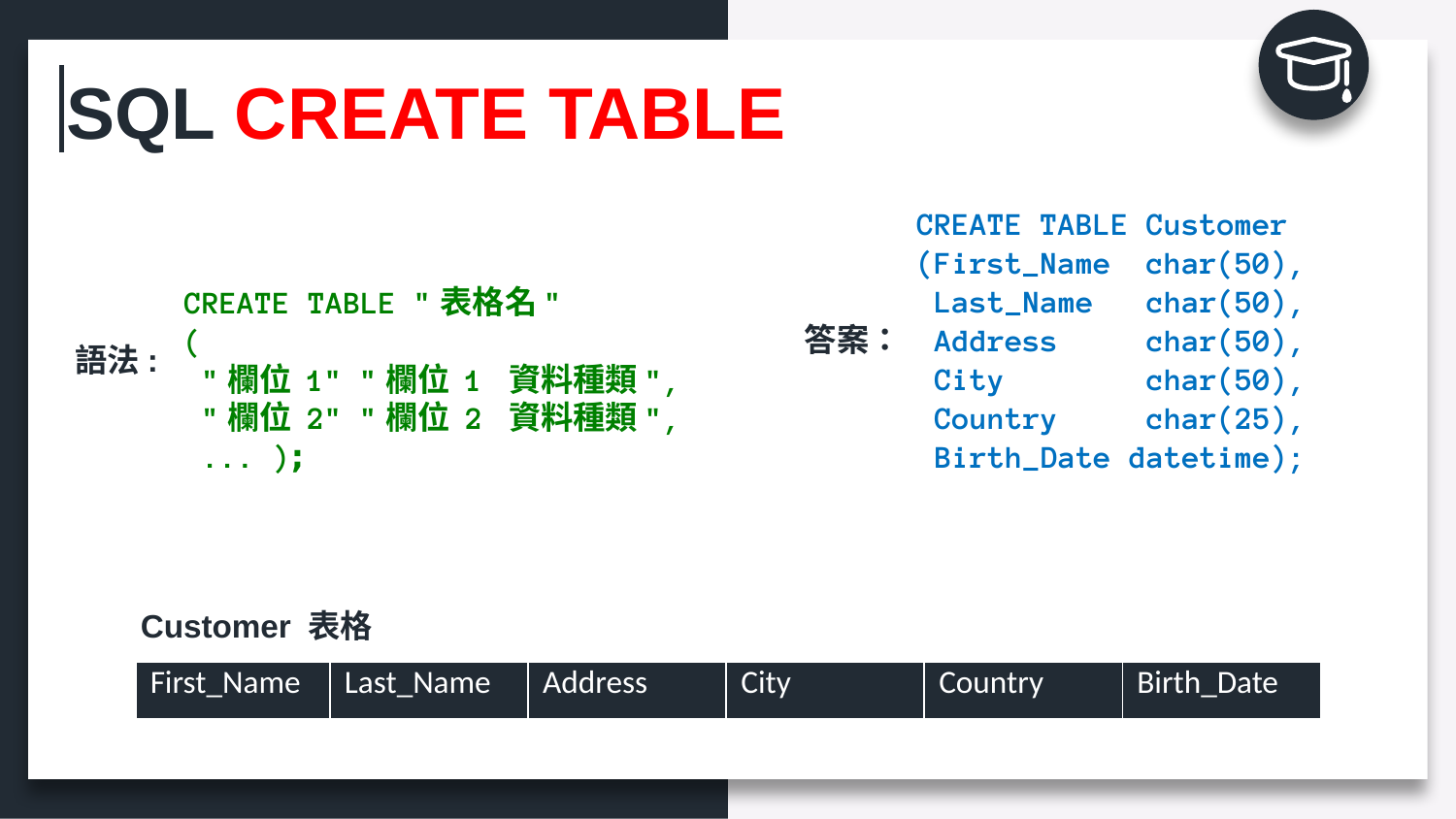

SQL CREATE TABLE
CREATE TABLE Customer
(First_Name  char(50),
 Last_Name   char(50),
 Address     char(50),
 City        char(50),
 Country     char(25),
 Birth_Date datetime);
CREATE TABLE "表格名"
(
 "欄位 1" "欄位 1 資料種類",
 "欄位 2" "欄位 2 資料種類",
 ... );
答案：
語法:
Customer 表格
| First\_Name | Last\_Name | Address | City | Country | Birth\_Date |
| --- | --- | --- | --- | --- | --- |